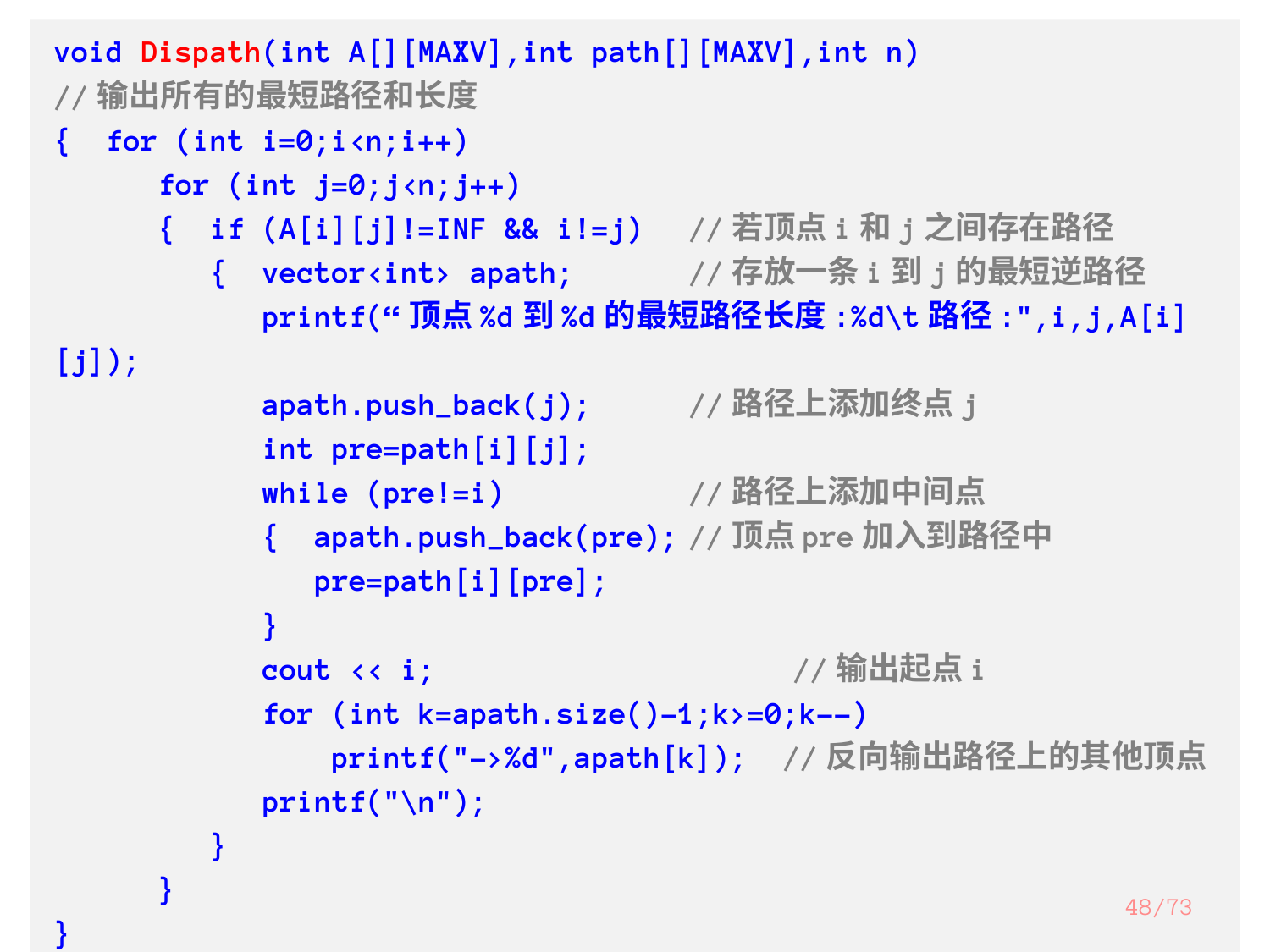

void Dispath(int A[][MAXV],int path[][MAXV],int n)
//输出所有的最短路径和长度
{  for (int i=0;i<n;i++)
      for (int j=0;j<n;j++)
      {  if (A[i][j]!=INF && i!=j)	//若顶点i和j之间存在路径
         {  vector<int> apath;	//存放一条i到j的最短逆路径
            printf(“顶点%d到%d的最短路径长度:%d\t路径:",i,j,A[i][j]);
            apath.push_back(j);	//路径上添加终点j
            int pre=path[i][j];
            while (pre!=i)		//路径上添加中间点
            {  apath.push_back(pre);	//顶点pre加入到路径中
               pre=path[i][pre];
            }
            cout << i;		      //输出起点i
            for (int k=apath.size()-1;k>=0;k--)
                printf("->%d",apath[k]);  //反向输出路径上的其他顶点
            printf("\n");
         }
      }
}
48/73